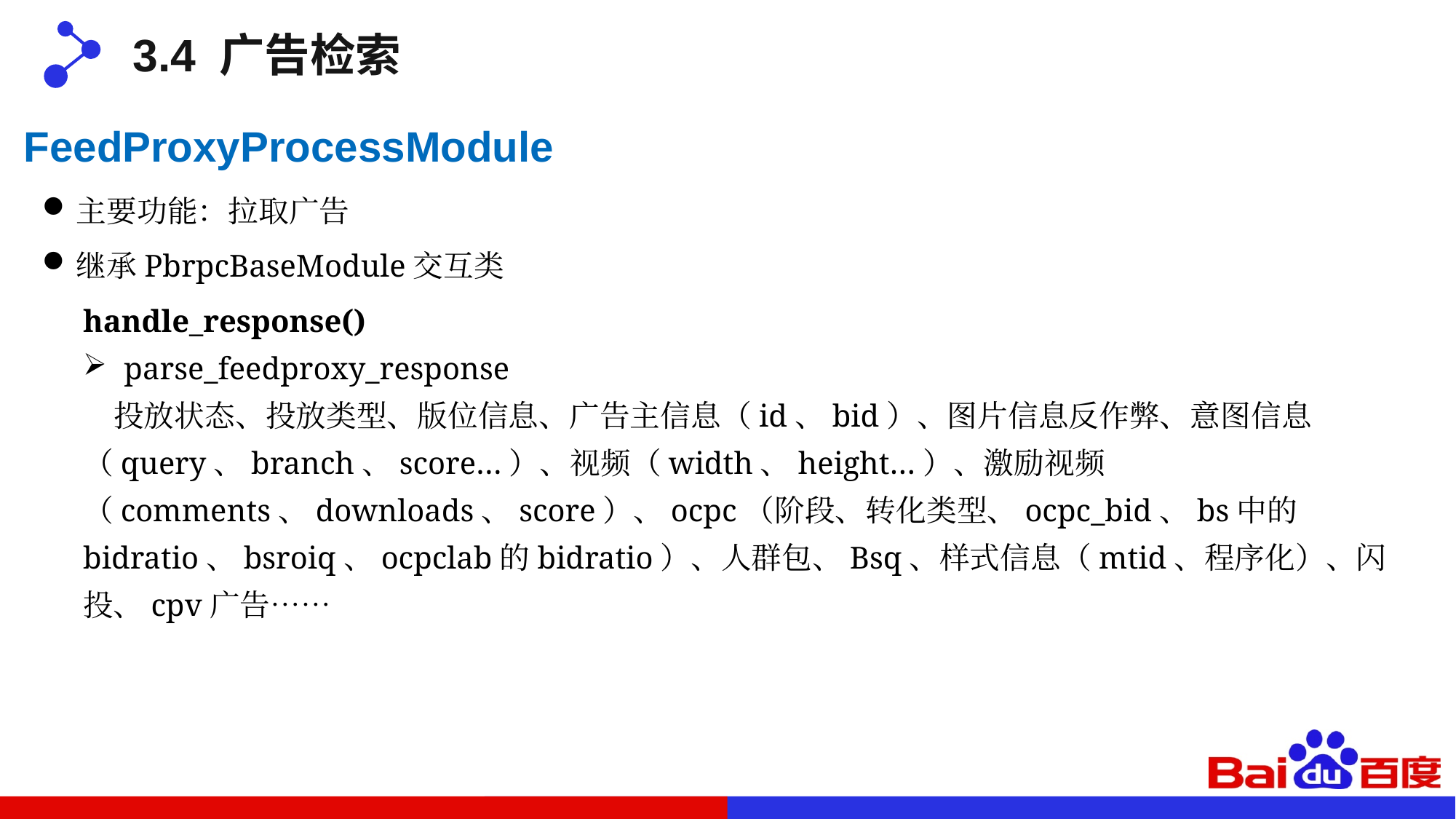

3.4 广告检索
FeedProxyProcessModule
主要功能：拉取广告
继承PbrpcBaseModule交互类
handle_response()
parse_feedproxy_response
   投放状态、投放类型、版位信息、广告主信息（id、bid）、图片信息反作弊、意图信息（query、branch、score…）、视频（width、height…）、激励视频（comments、downloads、score）、ocpc（阶段、转化类型、ocpc_bid、bs中的bidratio、bsroiq、ocpclab的bidratio）、人群包、Bsq、样式信息（mtid、程序化）、闪投、cpv广告……